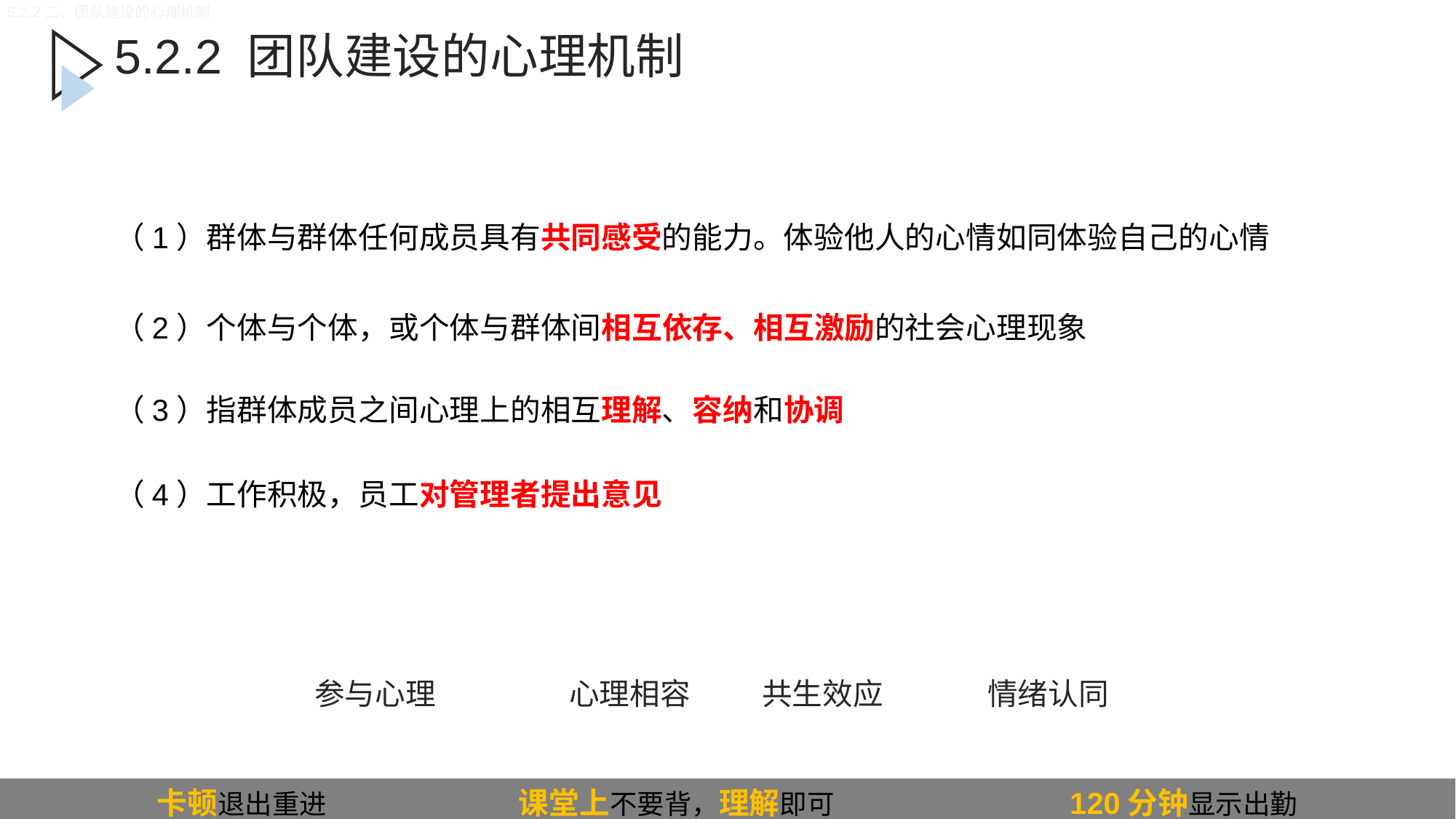

5.2.2二、团队建设的心理机制
5.2.2 团队建设的心理机制
（1）群体与群体任何成员具有共同感受的能力。体验他人的心情如同体验自己的心情
（2）个体与个体，或个体与群体间相互依存、相互激励的社会心理现象
（3）指群体成员之间心理上的相互理解、容纳和协调
（4）工作积极，员工对管理者提出意见
参与心理
心理相容
共生效应
情绪认同